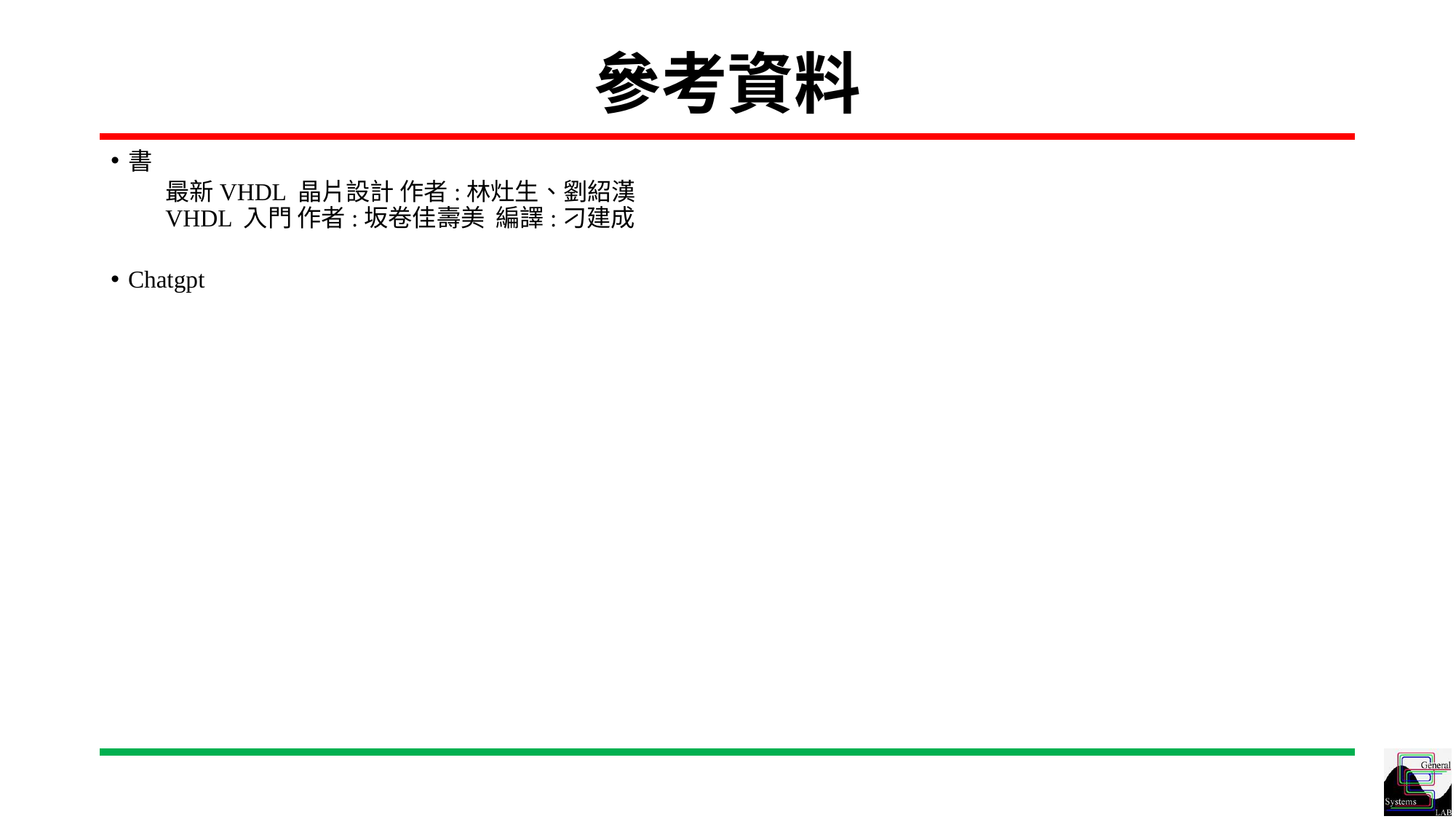

# 參考資料
書
最新VHDL 晶片設計 作者:林灶生、劉紹漢
VHDL 入門 作者:坂卷佳壽美  編譯:刁建成

Chatgpt